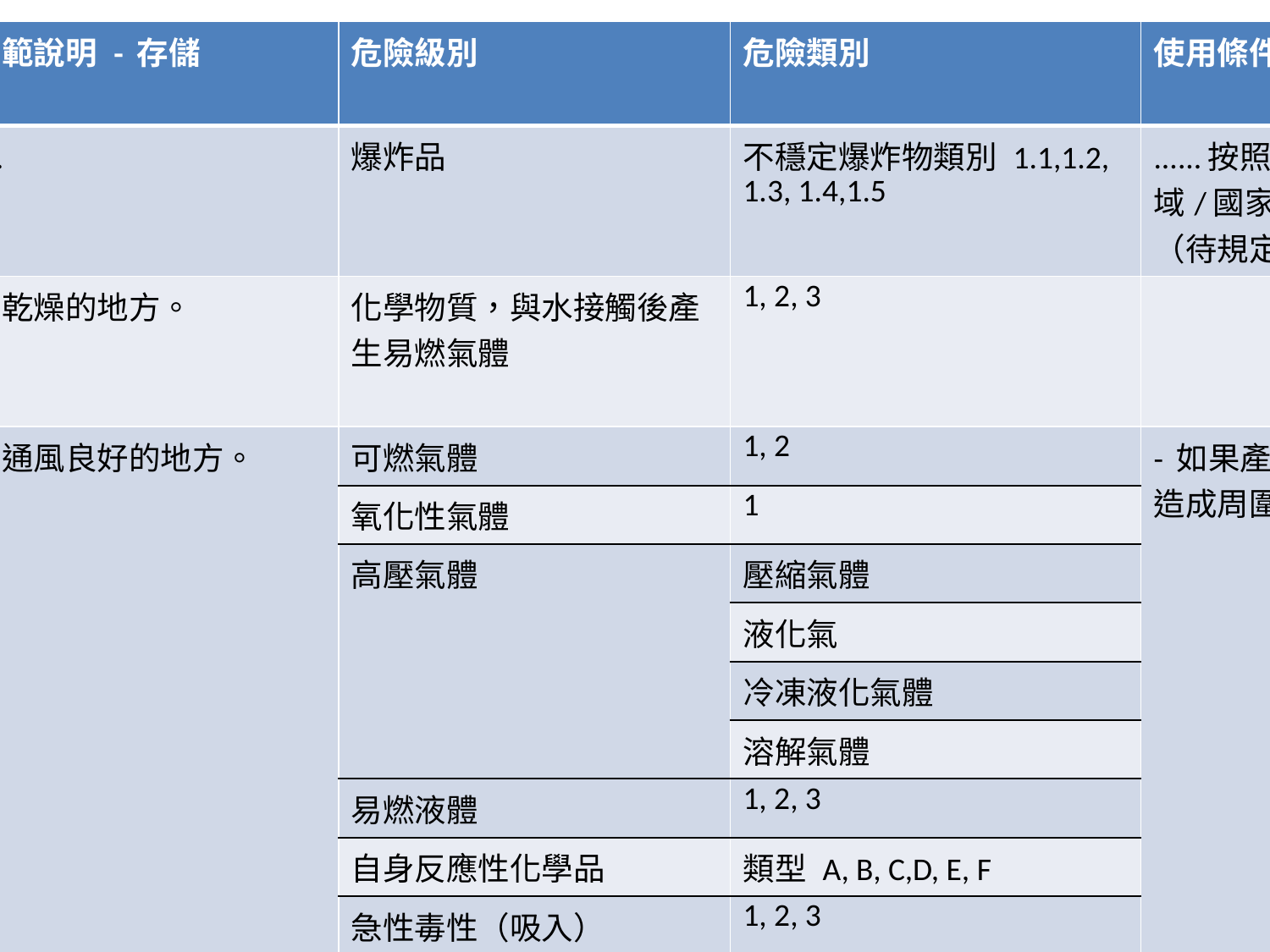

| P - 代碼 | 一般防範說明 - 存儲 | 危險級別 | 危險類別 | 使用條件 |
| --- | --- | --- | --- | --- |
| P401 | 存儲... | 爆炸品 | 不穩定爆炸物類別 1.1,1.2, 1.3, 1.4,1.5 | ......按照地方/區域/國家/國際規章（待規定）。 |
| P402 | 存放在乾燥的地方。 | 化學物質，與水接觸後產生易燃氣體 | 1, 2, 3 |  |
| P403 | 存放在通風良好的地方。 | 可燃氣體 | 1, 2 | - 如果產品極易揮發，造成周圍空氣危險。 |
|  |  | 氧化性氣體 | 1 |  |
|  |  | 高壓氣體 | 壓縮氣體 |  |
|  |  |  | 液化氣 |  |
|  |  |  | 冷凍液化氣體 |  |
|  |  |  | 溶解氣體 |  |
|  |  | 易燃液體 | 1, 2, 3 |  |
|  |  | 自身反應性化學品 | 類型 A, B, C,D, E, F |  |
|  |  | 急性毒性（吸入） | 1, 2, 3 |  |
|  |  | 特異性靶器官系統毒性 - 單次接觸;（呼吸道刺激） | 3 |  |
|  |  | 特異性靶器官系統毒性 - 單次接觸;（麻醉） | 3 |  |
| P404 | 儲存在密閉容器中。 | 化學物質，與水接觸後產生易燃氣體 | 1, 2, 3 |  |
| P405 | 存放處須加鎖。 | 急性毒性（口服） | 1, 2, 3 |  |
|  |  | 急性毒性（皮膚） | 1, 2, 3 |  |
|  |  | 急性毒性（吸入） | 1, 2, 3 |  |
|  |  | 皮膚腐蝕/刺激皮膚 | 1A, 1B, 1C |  |
|  |  | 生殖細胞突變 | 1A, 1B, 2 |  |
|  |  | 致癌性 | 1A, 1B, 2 |  |
|  |  | 生殖毒性 | 1A, 1B, 2 |  |
|  |  | 特異性靶器官系統毒性 - 單次暴露 | 1, 2 |  |
|  |  | 特異性靶器官系統毒性 - 單次接觸;（呼吸道刺激） | 3 |  |
|  |  | 特異性靶器官系統毒性 - 單次接觸;（麻醉） | 3 |  |
|  |  | 吸入危險 | 1 |  |
| P406 | 在抗腐蝕/...容器存儲與抗腐蝕襯裡。 | 金屬腐蝕物 | 1 | ......製造商/供應商指定其他相容材料。 |
| P407 | 垛/托盤之間應留有空隙 | 自身發熱化學品 | 1, 2 |  |
| P410 | 防日曬。 | 易燃氣霧劑 | 1, 2 |  |
|  |  | 高壓氣體 | 壓縮氣體 液化氣 溶解氣體 |  |
|  |  | 自身發熱化學品 | 1, 2 |  |
|  |  | 有機過氧化物 | 類型 A, B, C, D, E, F |  |
| P411 | 貯存溫度不超過...攝氏度/...的。 | 自身反應性化學品 | 類型 A, B, C, D, E, F | ......製造商/供應商指定溫度 |
|  |  | 有機過氧化物 | 類型 A, B, C, D, E, F |  |
| P412 | 不要暴露在溫度超過 50 oC/122 oF. | 易燃氣霧劑 | 1, 2 |  |
| P413 | 比...公斤更大的貯存散貨質量/...磅，溫度不得超過… oC/…oF. | 自身發熱化學品 | 1, 2 | ......製造商/供應商指定的質量和溫度。 |
| P420 | 遠離其他材料。 | 自身反應性化學品 | 類型 A, B, C, D, E, F |  |
|  |  | 自身發熱化學品 | 1, 2 |  |
|  |  | 有機過氧化物 | 類型 A, B, C, D, E, F |  |
| P422 | 存儲內容下... | 自燃液體 | 1 | ......製造商/供應商規定適當的液體或惰性氣體 |
|  |  | 自燃固體 | 1 |  |
| P402 + P404 | 存放在乾燥的地方。儲存在密閉容器中。 | 化學物質，與水接觸後產生易燃氣體 | 1, 2, 3 |  |
| P403 + P233 | 存放在通風良好的地方。保持容器密閉。 | 急性毒性（吸入） | 1, 2, 3 | - 如果產品極易揮發，產生危險 |
|  |  | 特定的靶器官毒性的危險氣息。 - 單次接觸;（呼吸道刺激） | 3 |  |
|  |  | 特異性靶器官系統毒性 - 單次接觸;（麻醉） | 3 |  |
| P403 + P235 | 存放在通風良好的地方。保持低溫。 | 易燃液體 | 1, 2, 3 |  |
|  |  | 自身反應性化學品 | 類型 A, B, C, D, E, F |  |
| P410 + P403 | 防日曬。存放在通風良好的地方。 | 高壓氣體 | 壓縮氣體液化氣體溶解氣體 |  |
| P410 + P412 | 防日曬。不要暴露在溫度超過50 oC/122oF. | 易燃氣霧劑 | 1, 2 |  |
| P411 + P235 | 貯存溫度不超過… oC/…oF. Keep cool. | 有機過氧化物 | 類型 A, B, C, D, E, F | ......製造商/供應商指定溫度。 |
|  |  |  |  |  |
|  |  |  |  |  |
|  |  |  |  |  |
|  |  |  |  |  |
|  |  |  |  |  |
|  |  |  |  |  |
|  |  |  |  |  |
|  |  |  |  |  |